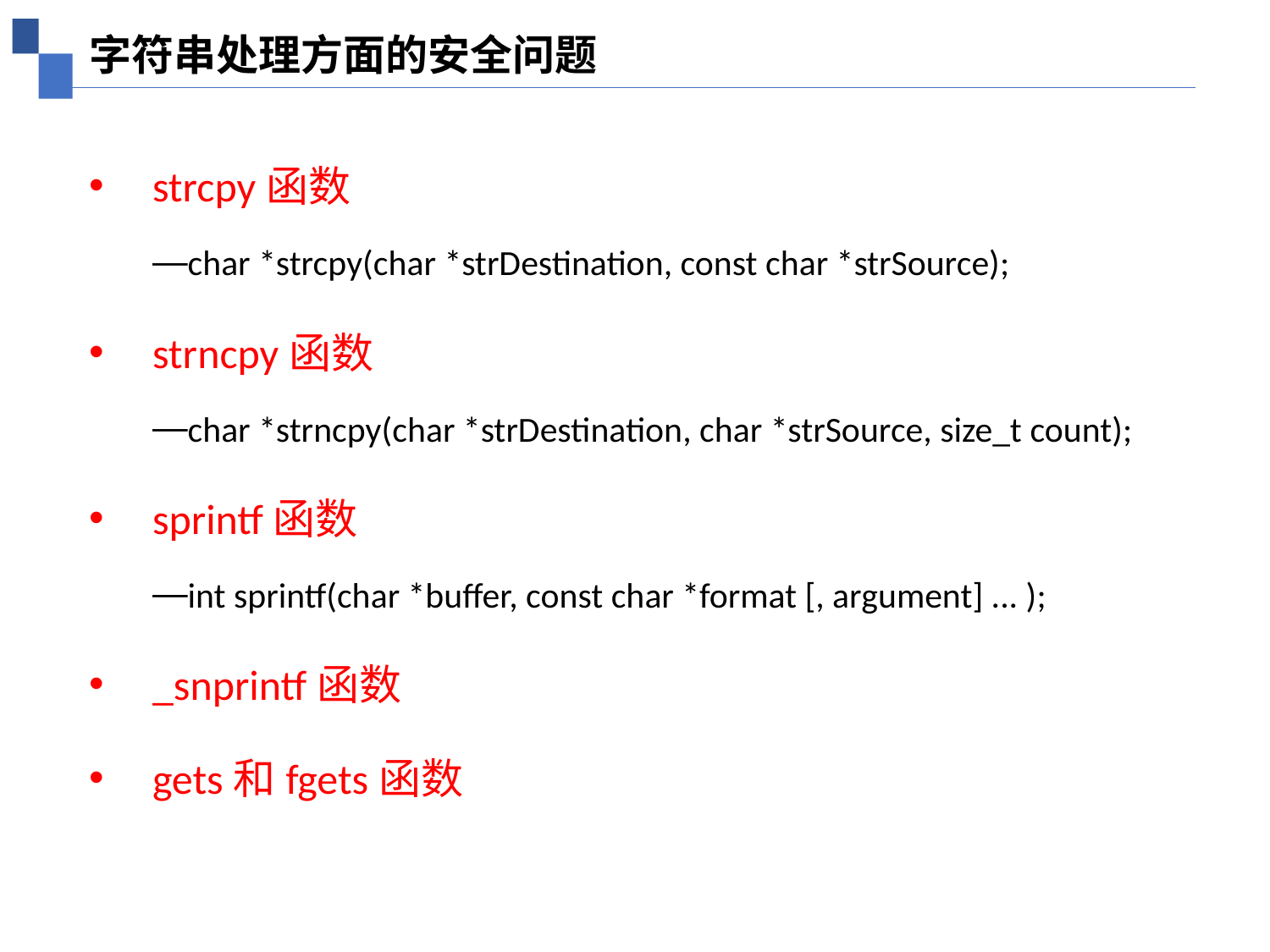

字符串处理方面的安全问题
strcpy函数
char *strcpy(char *strDestination, const char *strSource);
strncpy函数
char *strncpy(char *strDestination, char *strSource, size_t count);
sprintf函数
int sprintf(char *buffer, const char *format [, argument] ... );
_snprintf函数
gets和fgets函数
20